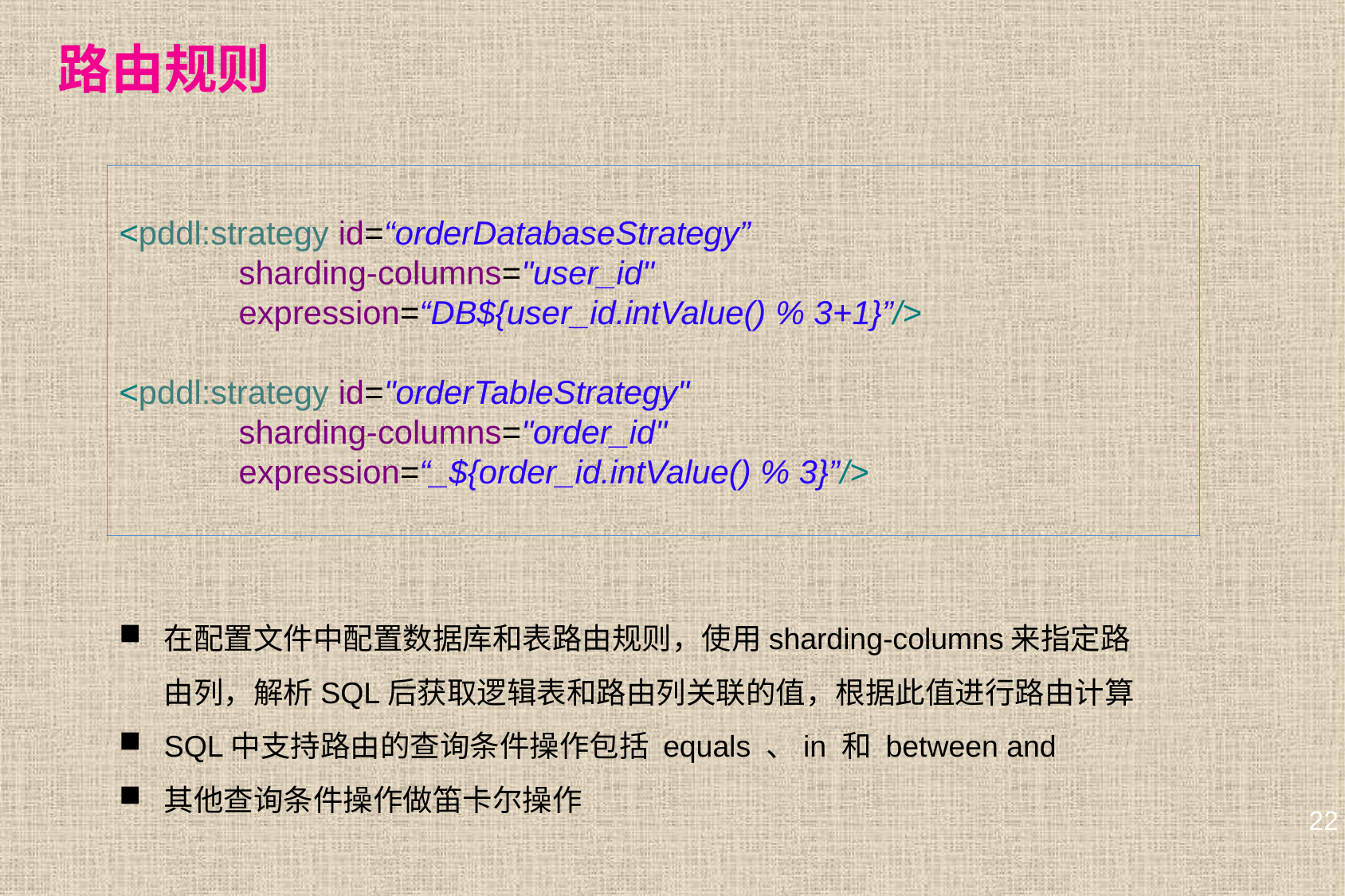

# 路由规则

<pddl:strategy id=“orderDatabaseStrategy”
	sharding-columns="user_id"
	expression=“DB${user_id.intValue() % 3+1}”/>

<pddl:strategy id="orderTableStrategy"
	sharding-columns="order_id"
	expression=“_${order_id.intValue() % 3}”/>

在配置文件中配置数据库和表路由规则，使用sharding-columns来指定路由列，解析SQL后获取逻辑表和路由列关联的值，根据此值进行路由计算
SQL中支持路由的查询条件操作包括 equals 、in 和 between and
其他查询条件操作做笛卡尔操作